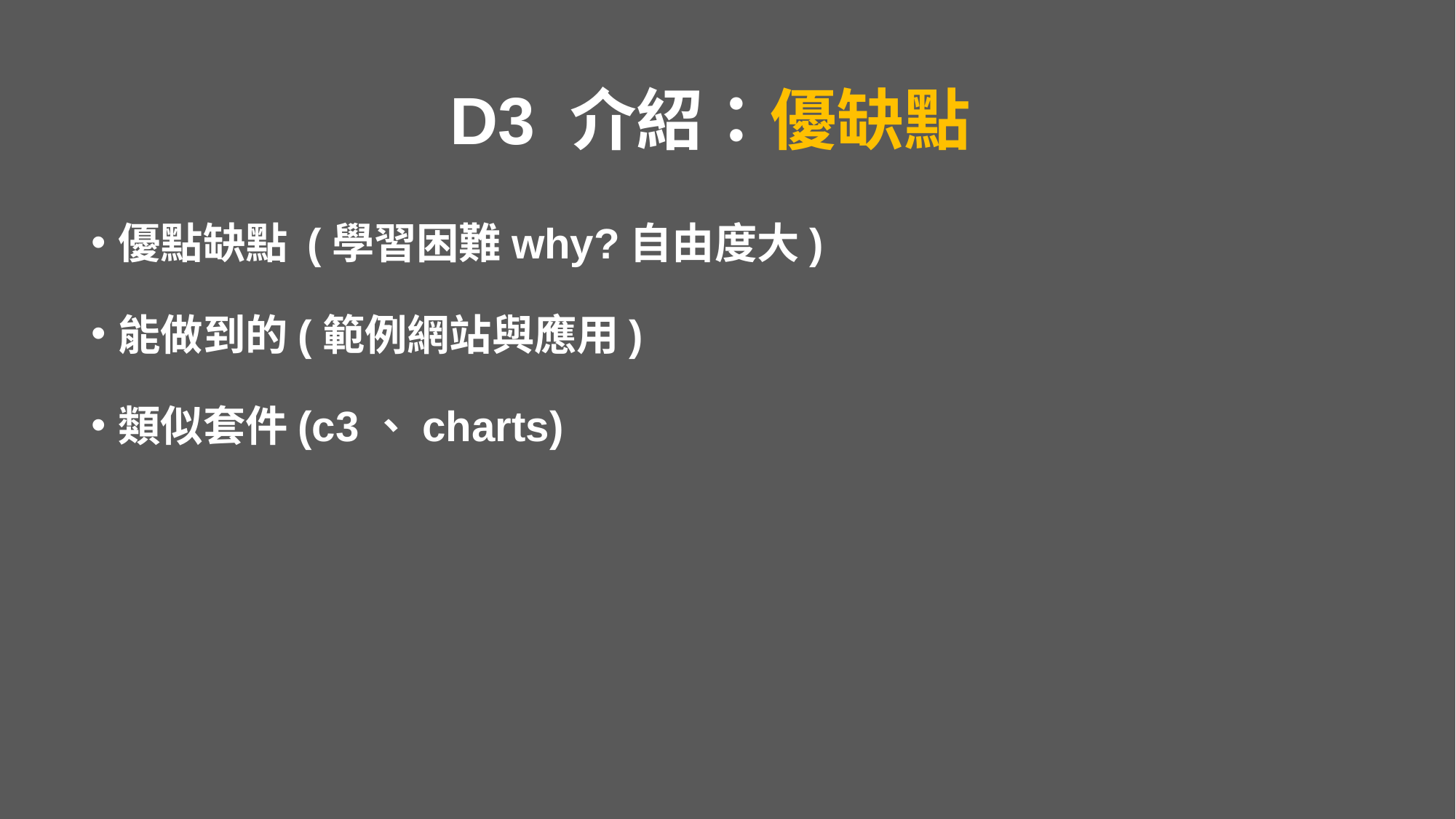

# D3 介紹：優缺點
優點缺點 (學習困難why?自由度大)
能做到的(範例網站與應用)
類似套件(c3、charts)